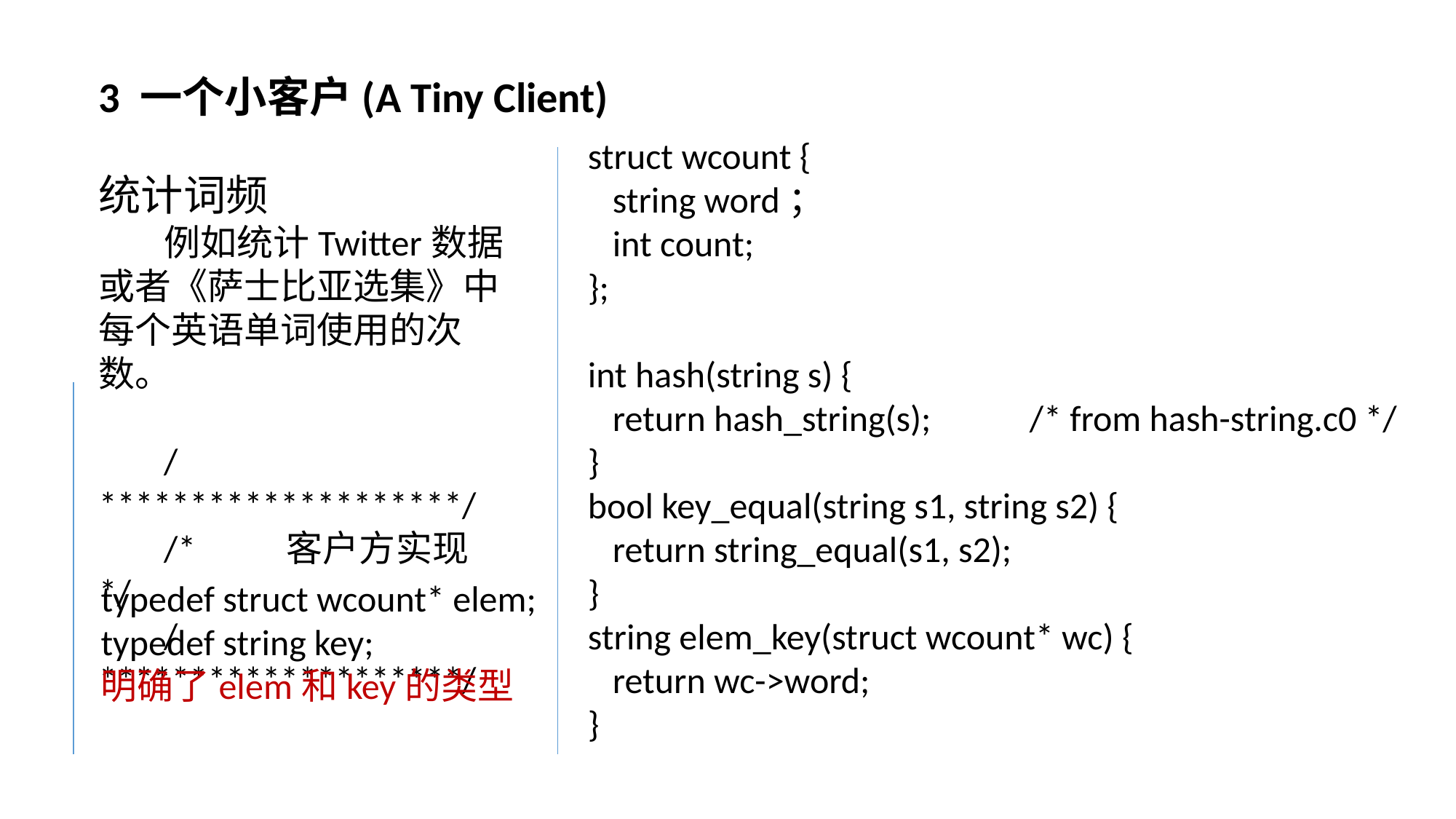

3 一个小客户(A Tiny Client)
struct wcount {
   string word；
   int count;
};

int hash(string s) {
   return hash_string(s);            /* from hash-string.c0 */
}
bool key_equal(string s1, string s2) {
   return string_equal(s1, s2);
}
string elem_key(struct wcount* wc) {
   return wc->word;
}
统计词频
例如统计Twitter数据或者《萨士比亚选集》中每个英语单词使用的次数。

/********************/
/*          客户方实现        */
/********************/
typedef struct wcount* elem;
typedef string key;
明确了elem和key的类型